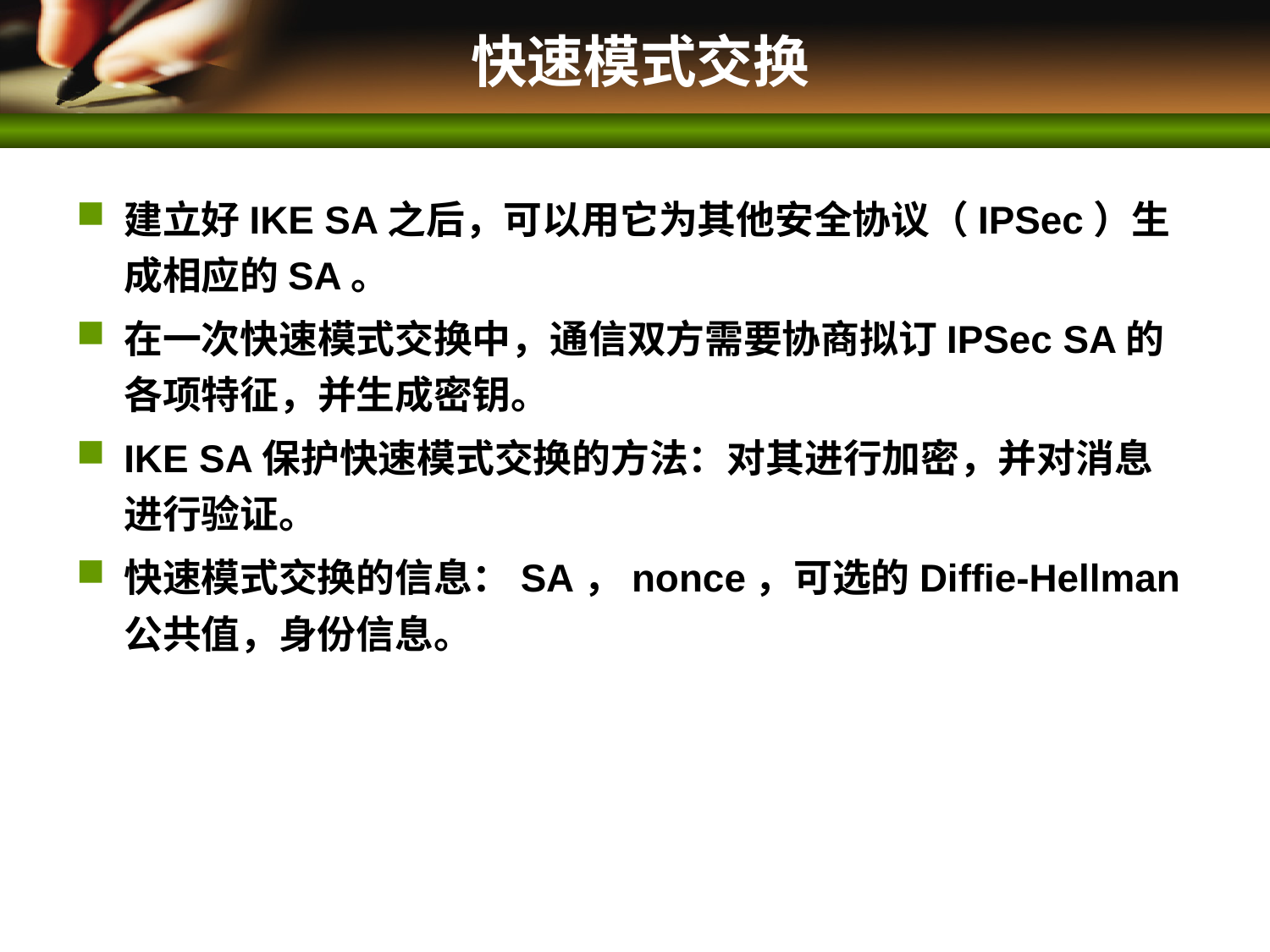

# 快速模式交换
建立好IKE SA之后，可以用它为其他安全协议（IPSec）生成相应的SA。
在一次快速模式交换中，通信双方需要协商拟订IPSec SA的各项特征，并生成密钥。
IKE SA保护快速模式交换的方法：对其进行加密，并对消息进行验证。
快速模式交换的信息：SA，nonce，可选的Diffie-Hellman公共值，身份信息。